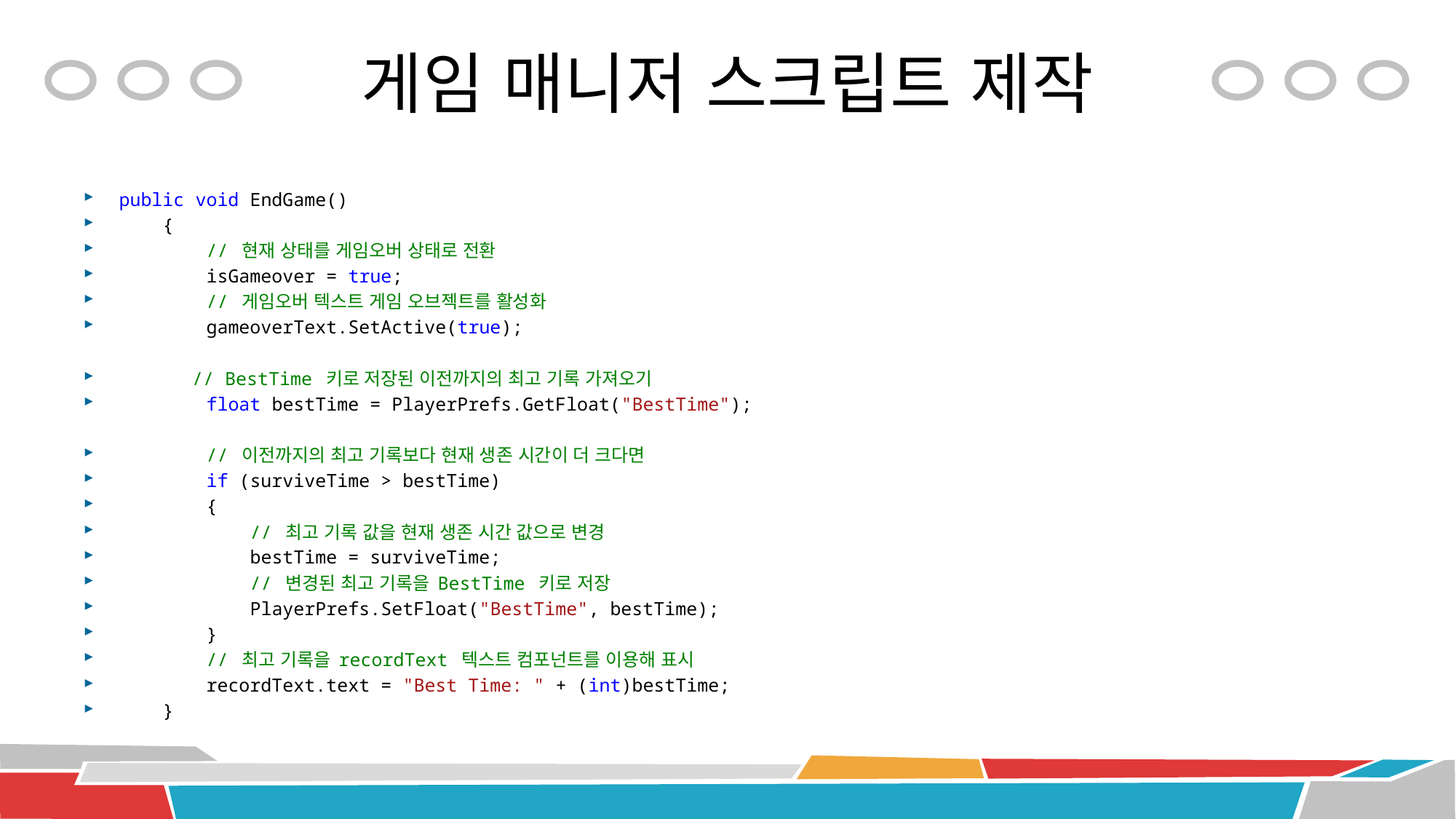

# 게임 매니저 스크립트 제작
public void EndGame()
    {
        // 현재 상태를 게임오버 상태로 전환
        isGameover = true;
        // 게임오버 텍스트 게임 오브젝트를 활성화
        gameoverText.SetActive(true);

 	// BestTime 키로 저장된 이전까지의 최고 기록 가져오기
        float bestTime = PlayerPrefs.GetFloat("BestTime");

        // 이전까지의 최고 기록보다 현재 생존 시간이 더 크다면
        if (surviveTime > bestTime)
        {
            // 최고 기록 값을 현재 생존 시간 값으로 변경
            bestTime = surviveTime;
            // 변경된 최고 기록을 BestTime 키로 저장
            PlayerPrefs.SetFloat("BestTime", bestTime);
        }
        // 최고 기록을 recordText 텍스트 컴포넌트를 이용해 표시
        recordText.text = "Best Time: " + (int)bestTime;
    }